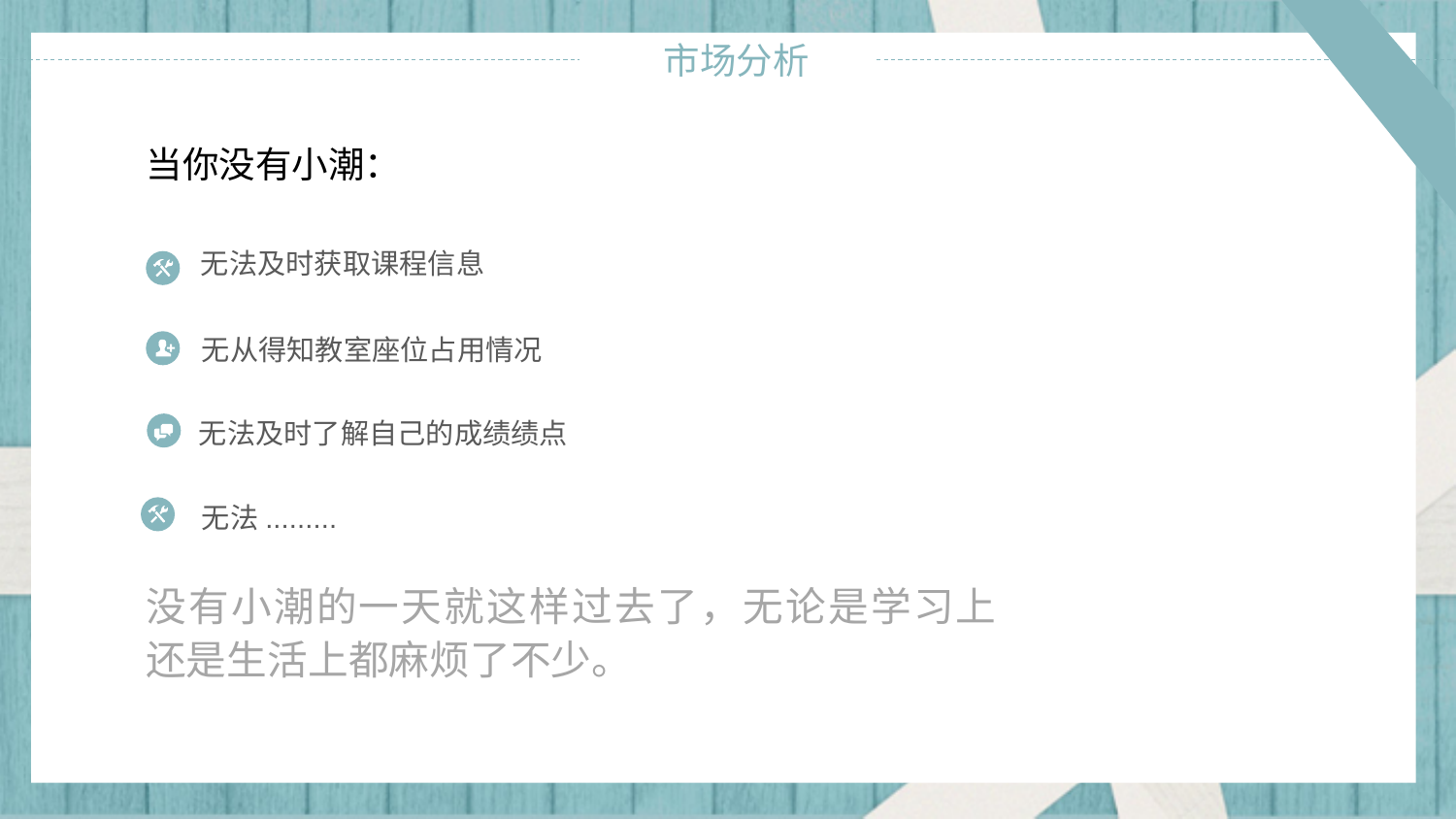

当你没有小潮：
无法及时获取课程信息

无从得知教室座位占用情况

无法及时了解自己的成绩绩点

无法.........
没有小潮的一天就这样过去了，无论是学习上还是生活上都麻烦了不少。